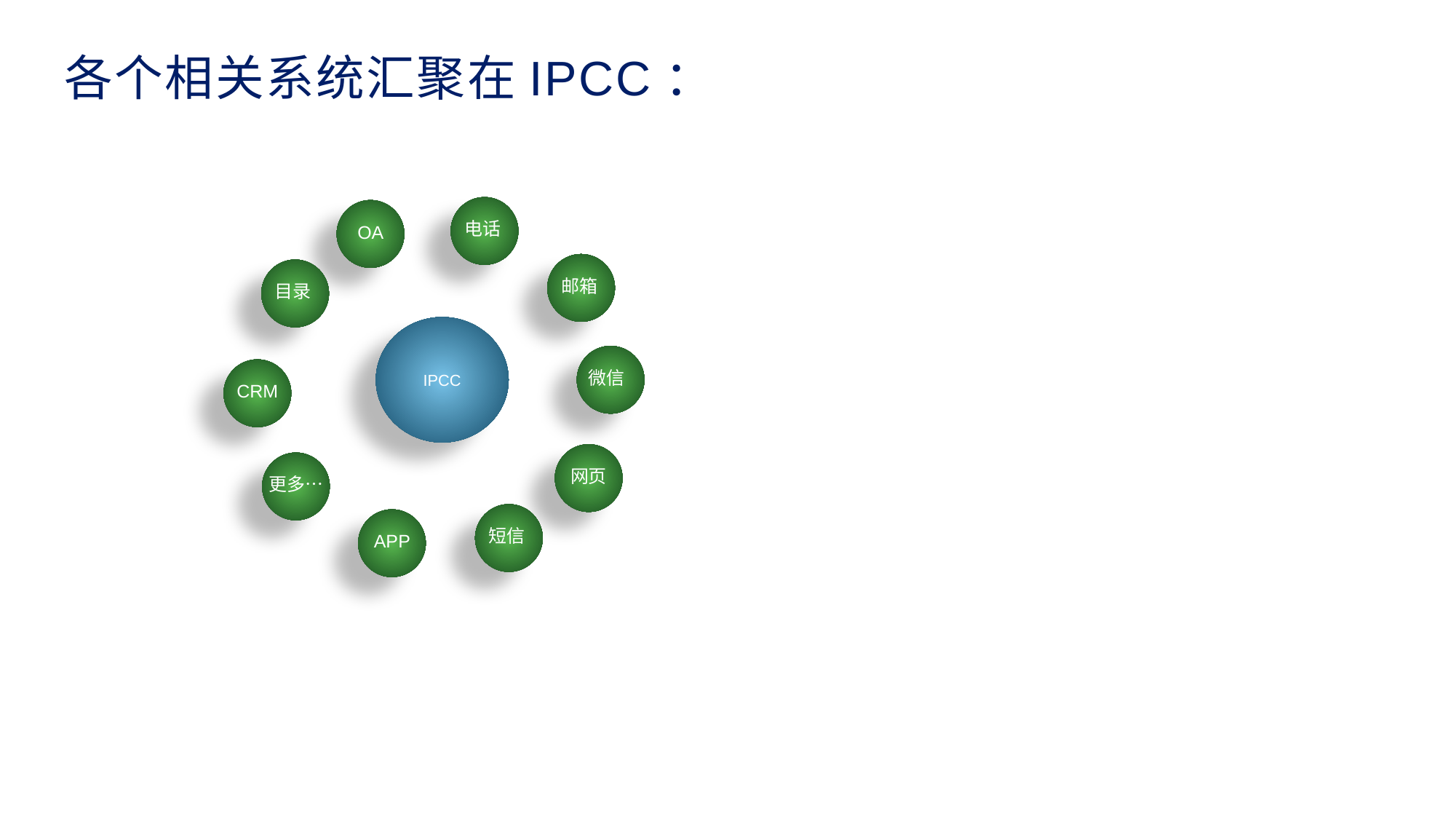

# 各个相关系统汇聚在IPCC：

电话

OA

邮箱

目录
IPCC

微信

CRM

网页

更多…

短信

APP